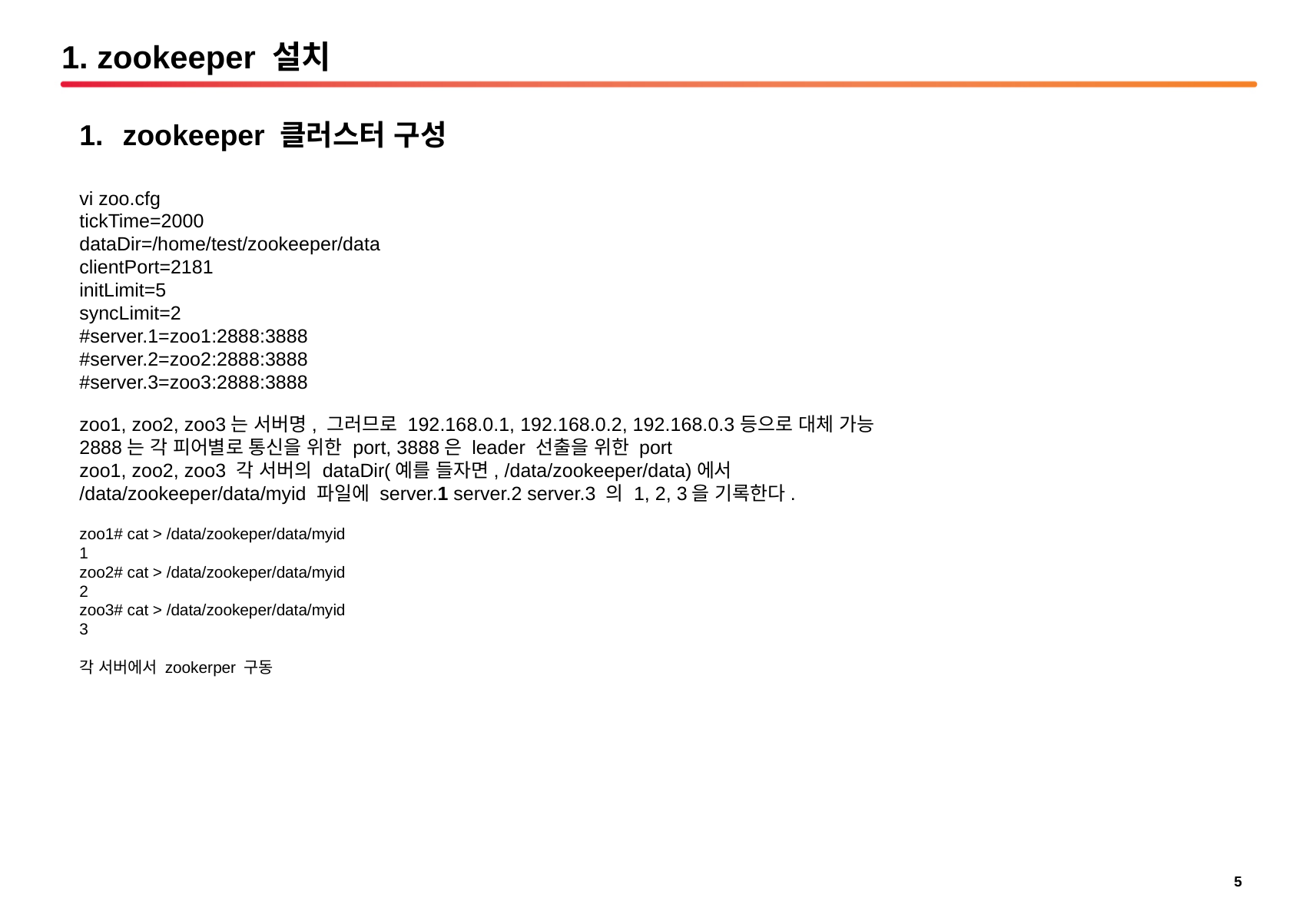

# 1. zookeeper 설치
zookeeper 클러스터 구성

vi zoo.cfg
tickTime=2000
dataDir=/home/test/zookeeper/data
clientPort=2181
initLimit=5
syncLimit=2
#server.1=zoo1:2888:3888
#server.2=zoo2:2888:3888
#server.3=zoo3:2888:3888

zoo1, zoo2, zoo3는 서버명, 그러므로 192.168.0.1, 192.168.0.2, 192.168.0.3등으로 대체 가능
2888는 각 피어별로 통신을 위한 port, 3888은 leader 선출을 위한 port
zoo1, zoo2, zoo3 각 서버의 dataDir(예를 들자면, /data/zookeeper/data)에서
/data/zookeeper/data/myid 파일에 server.1 server.2 server.3 의 1, 2, 3을 기록한다.
zoo1# cat > /data/zookeper/data/myid
1
zoo2# cat > /data/zookeper/data/myid
2
zoo3# cat > /data/zookeper/data/myid
3

각 서버에서 zookerper 구동